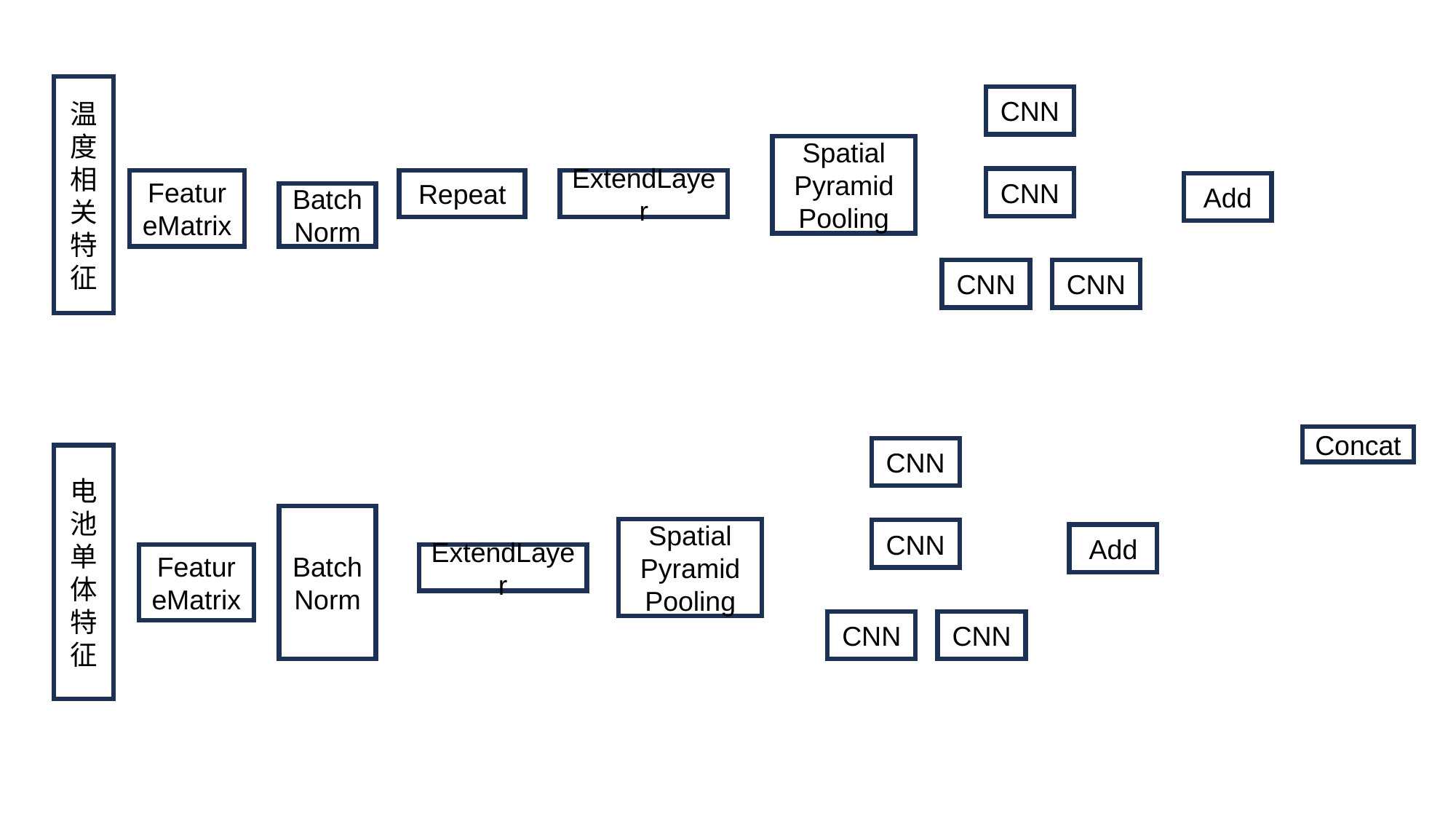

温度相关特征
CNN
Spatial Pyramid Pooling
CNN
FeatureMatrix
Repeat
ExtendLayer
Add
BatchNorm
CNN
CNN
Concat
CNN
电池单体特征
BatchNorm
Spatial Pyramid Pooling
CNN
Add
FeatureMatrix
ExtendLayer
CNN
CNN